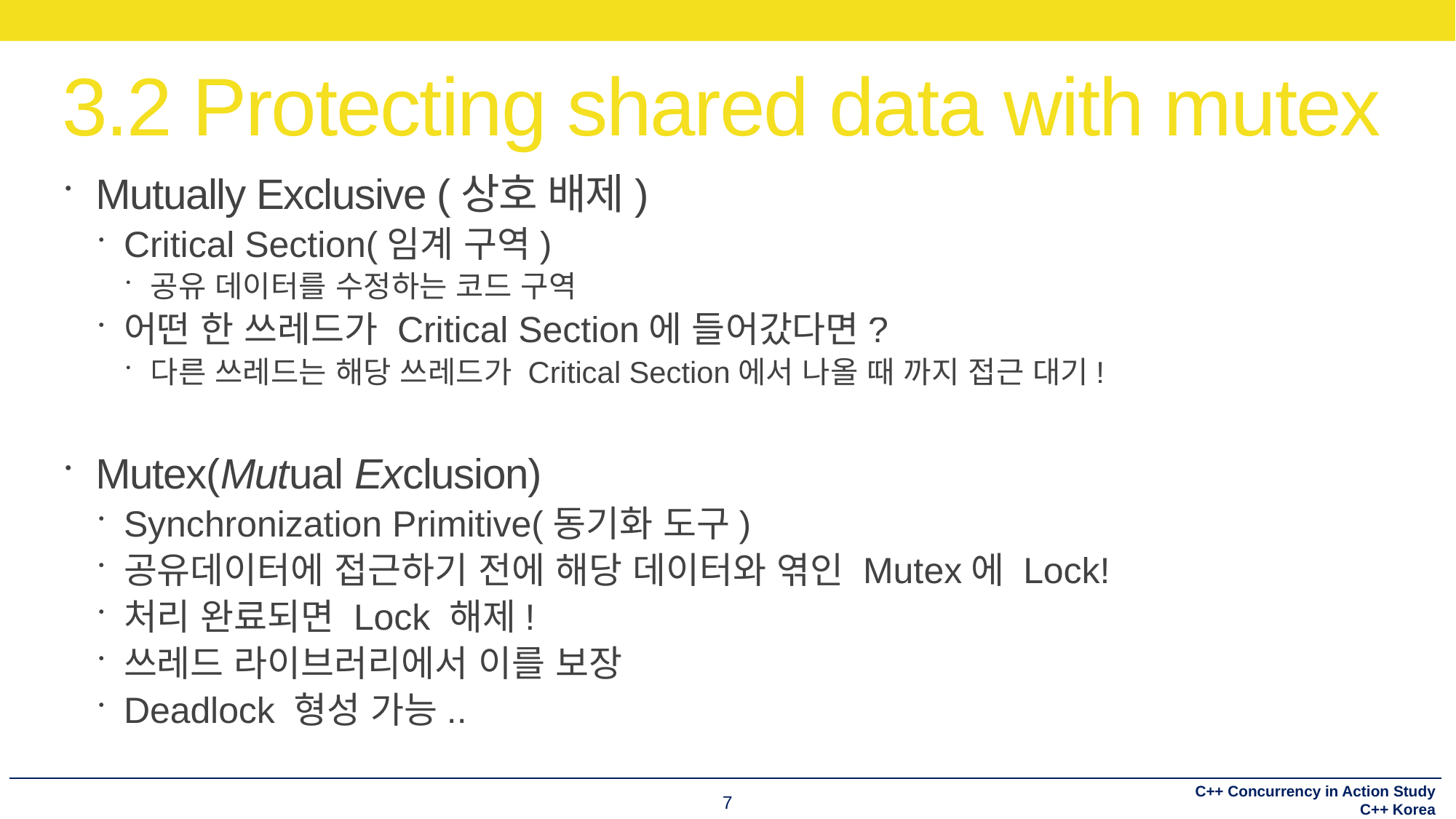

# 3.2 Protecting shared data with mutex
Mutually Exclusive (상호 배제)
Critical Section(임계 구역)
공유 데이터를 수정하는 코드 구역
어떤 한 쓰레드가 Critical Section에 들어갔다면?
다른 쓰레드는 해당 쓰레드가 Critical Section에서 나올 때 까지 접근 대기!

Mutex(Mutual Exclusion)
Synchronization Primitive(동기화 도구)
공유데이터에 접근하기 전에 해당 데이터와 엮인 Mutex에 Lock!
처리 완료되면 Lock 해제!
쓰레드 라이브러리에서 이를 보장
Deadlock 형성 가능..
7